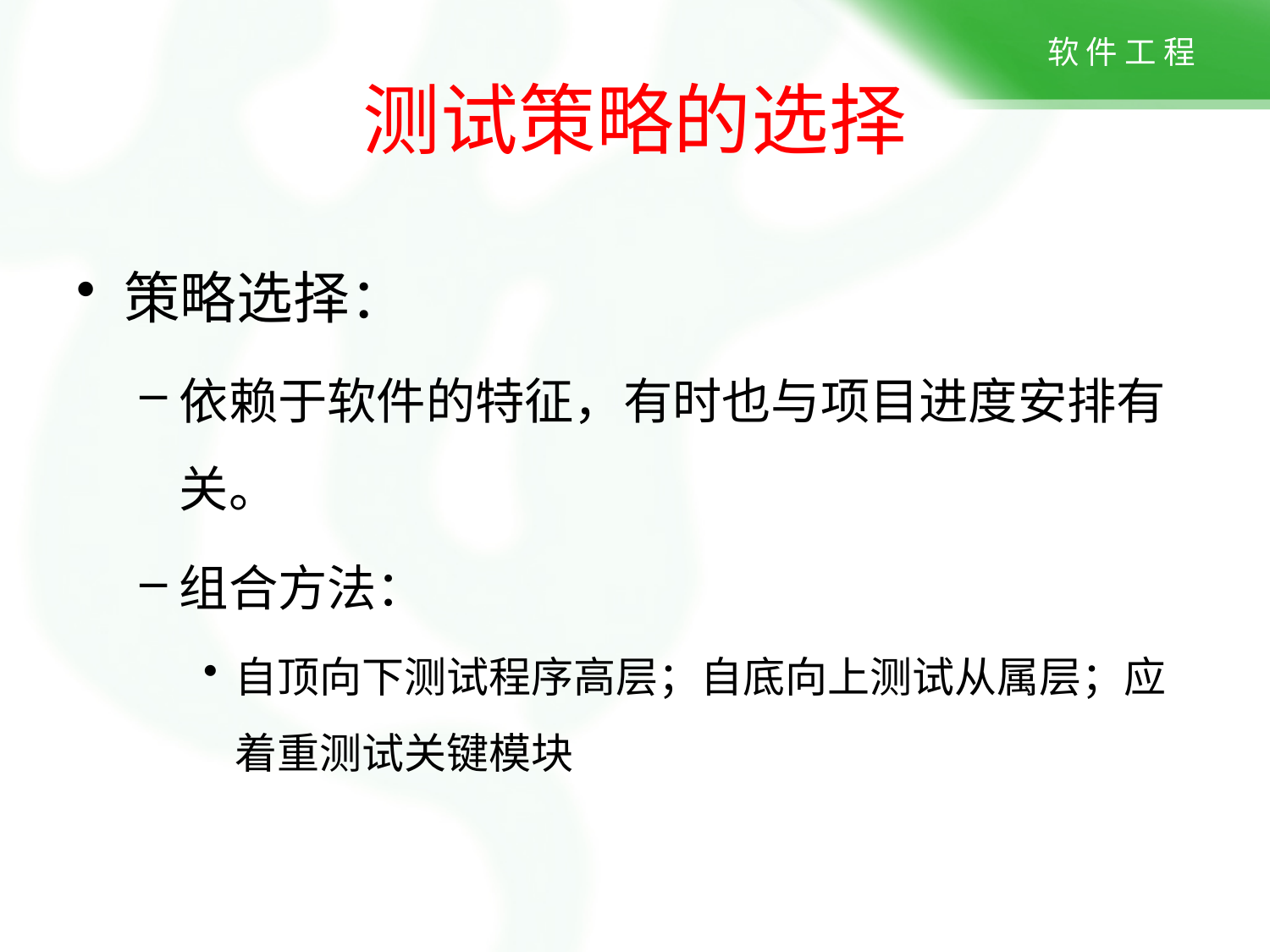

# 测试策略的选择
策略选择：
依赖于软件的特征，有时也与项目进度安排有关。
组合方法：
自顶向下测试程序高层；自底向上测试从属层；应着重测试关键模块